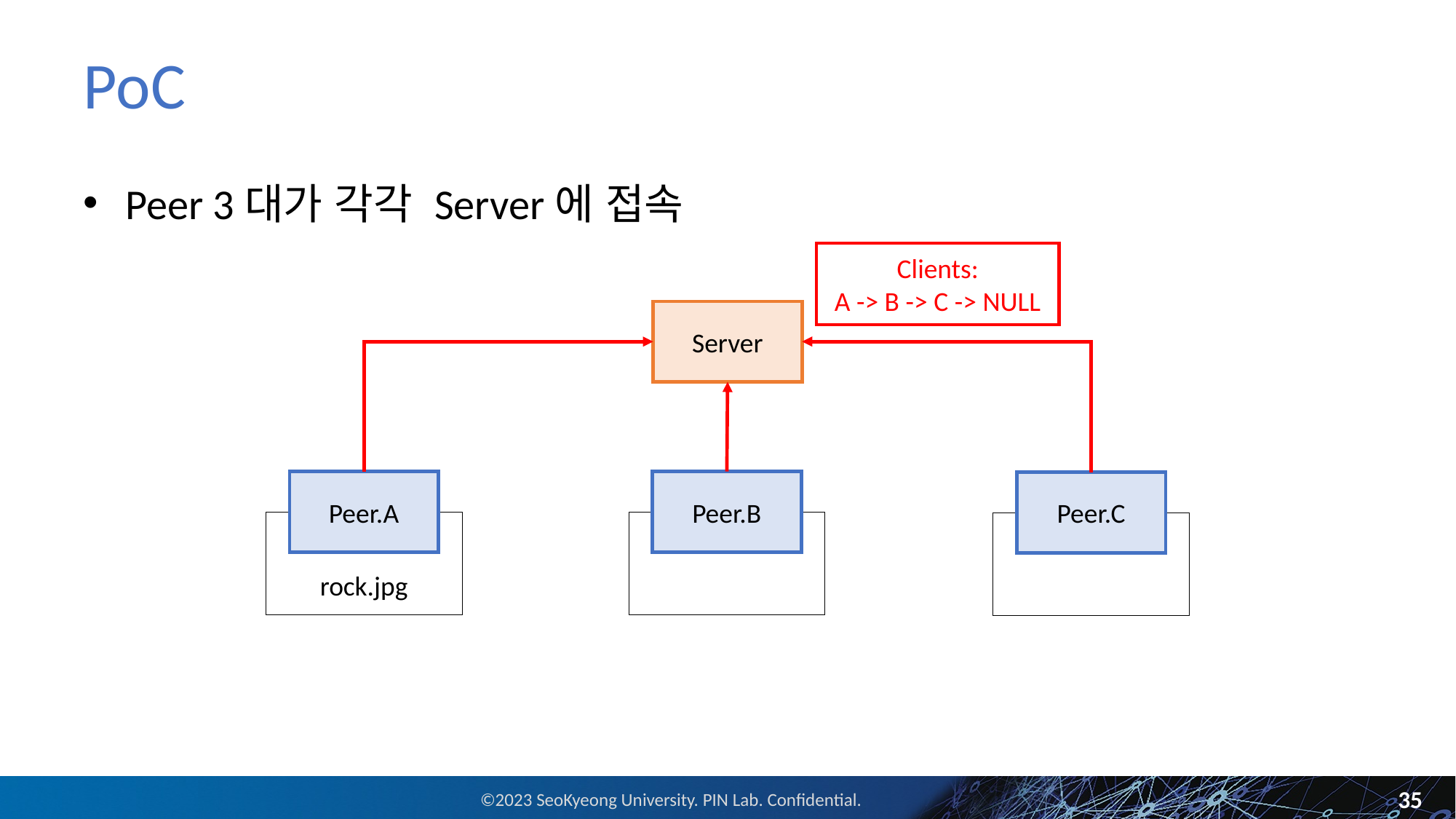

# PoC
Peer 3대가 각각 Server에 접속
Clients:
A -> B -> C -> NULL
Server
Peer.A

rock.jpg
Peer.B

Peer.C

35